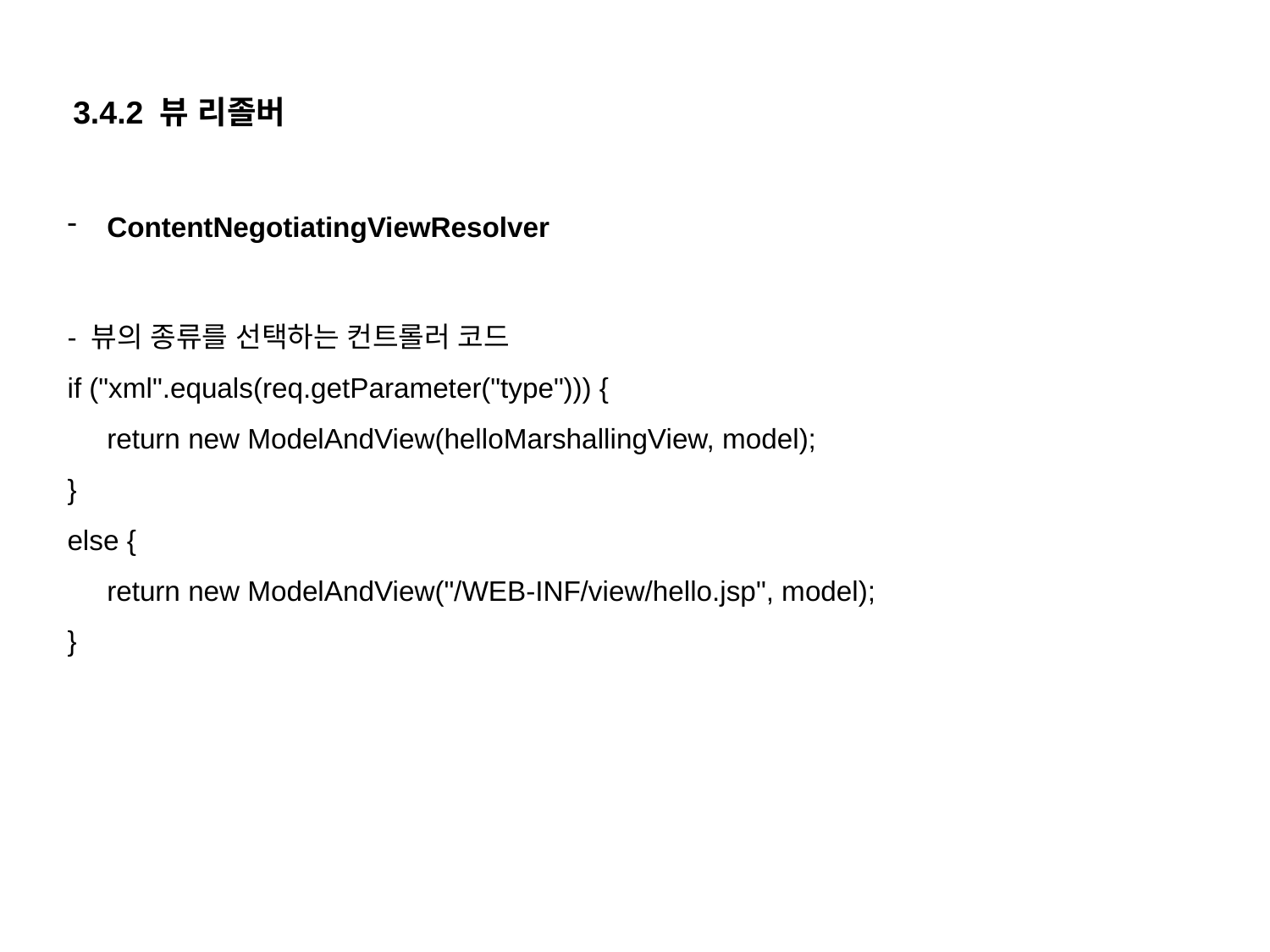

3.4.2 뷰 리졸버
ContentNegotiatingViewResolver
- 뷰의 종류를 선택하는 컨트롤러 코드
if ("xml".equals(req.getParameter("type"))) {
	return new ModelAndView(helloMarshallingView, model);
}
else {
	return new ModelAndView("/WEB-INF/view/hello.jsp", model);
}